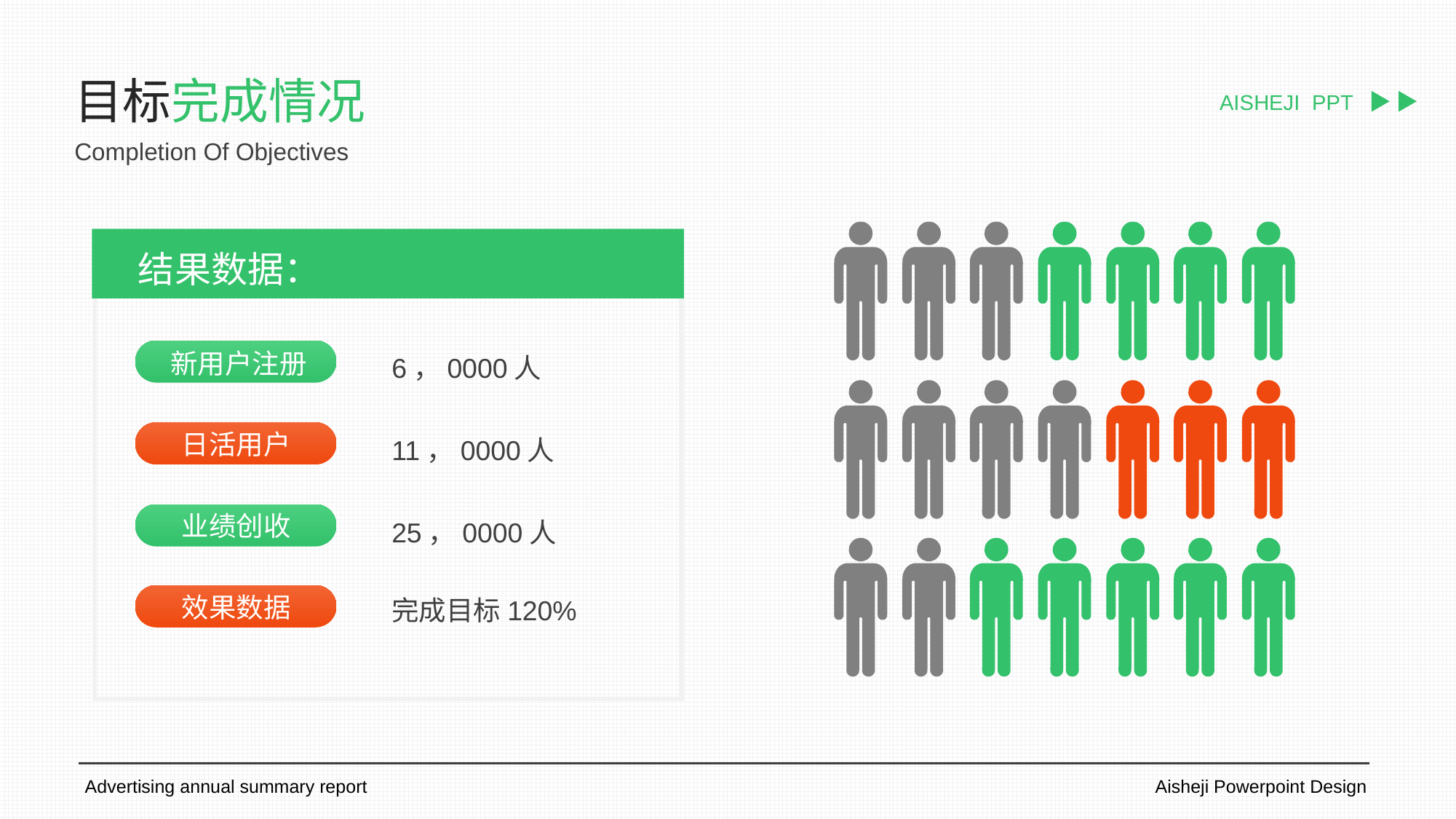

目标完成情况
AISHEJI  PPT

Completion Of Objectives

结果数据：
6，0000人

新用户注册
11，0000人

日活用户
25，0000人
业绩创收

完成目标120%
效果数据

Advertising annual summary report
Aisheji Powerpoint Design